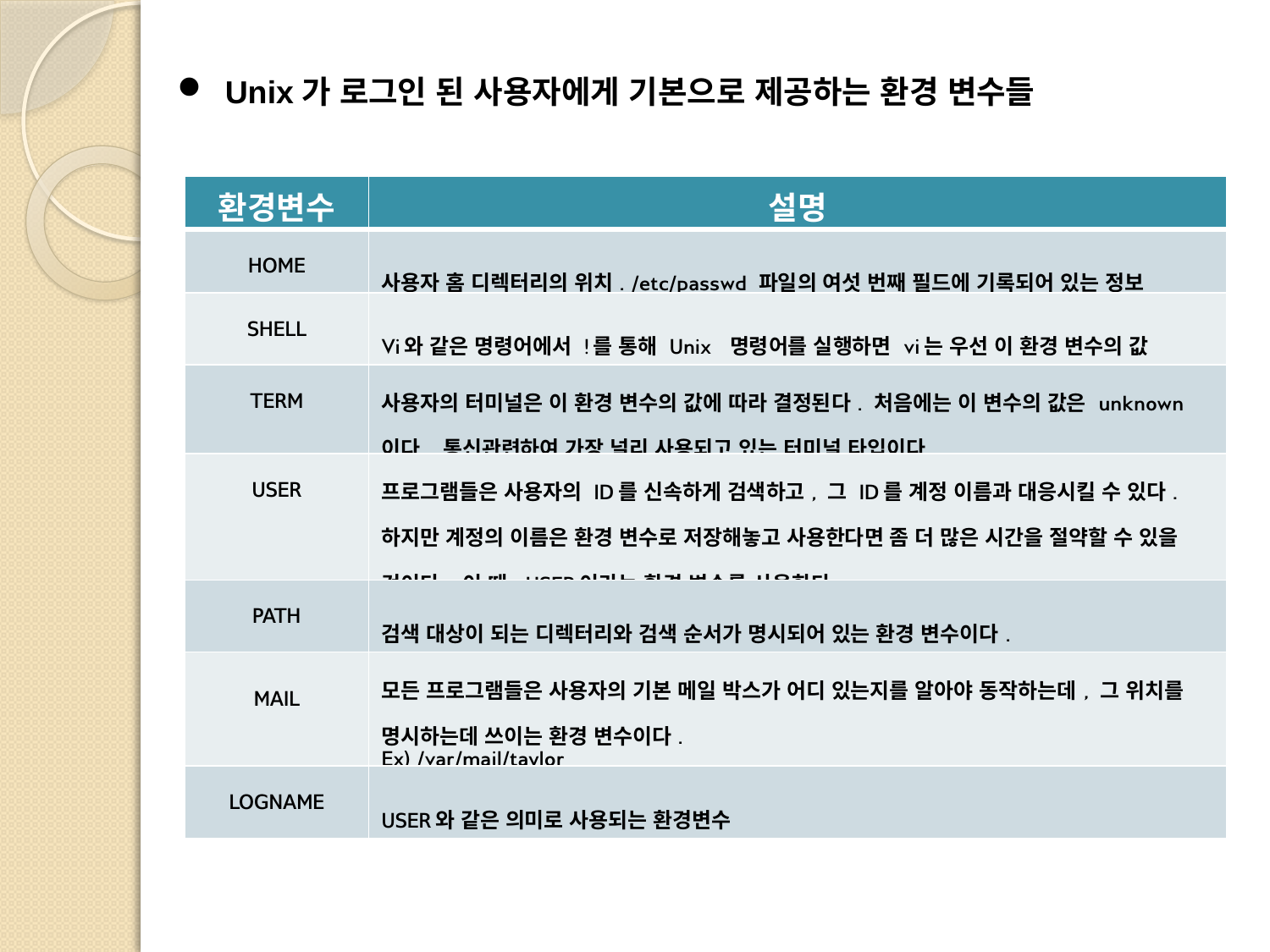

Unix가 로그인 된 사용자에게 기본으로 제공하는 환경 변수들
| 환경변수 | 설명 |
| --- | --- |
| HOME | 사용자 홈 디렉터리의 위치. /etc/passwd 파일의 여섯 번째 필드에 기록되어 있는 정보 |
| SHELL | Vi와 같은 명령어에서 !를 통해 Unix 명령어를 실행하면 vi는 우선 이 환경 변수의 값 |
| TERM | 사용자의 터미널은 이 환경 변수의 값에 따라 결정된다. 처음에는 이 변수의 값은 unknown이다. 통신관련하여 가장 널리 사용되고 있는 터미널 타입이다. |
| USER | 프로그램들은 사용자의 ID를 신속하게 검색하고, 그 ID를 계정 이름과 대응시킬 수 있다. 하지만 계정의 이름은 환경 변수로 저장해놓고 사용한다면 좀 더 많은 시간을 절약할 수 있을 것이다. 이 때, USER이라는 환경 변수를 사용한다. |
| PATH | 검색 대상이 되는 디렉터리와 검색 순서가 명시되어 있는 환경 변수이다. |
| MAIL | 모든 프로그램들은 사용자의 기본 메일 박스가 어디 있는지를 알아야 동작하는데, 그 위치를 명시하는데 쓰이는 환경 변수이다. Ex) /var/mail/taylor |
| LOGNAME | USER와 같은 의미로 사용되는 환경변수 |